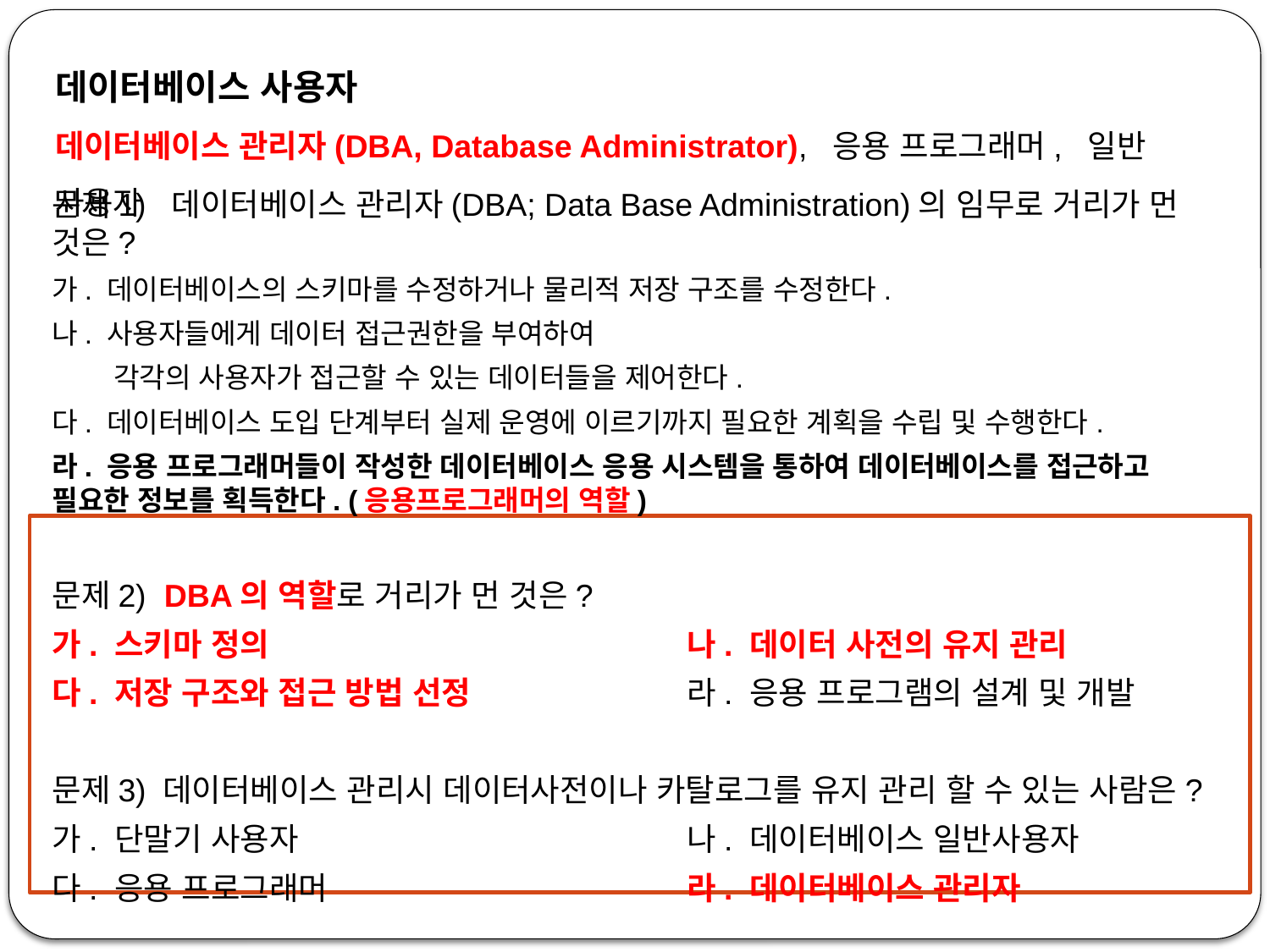

데이터베이스 사용자
데이터베이스 관리자(DBA, Database Administrator),  응용 프로그래머,  일반 사용자
문제1)  데이터베이스 관리자(DBA; Data Base Administration)의 임무로 거리가 먼 것은?
가. 데이터베이스의 스키마를 수정하거나 물리적 저장 구조를 수정한다.
나. 사용자들에게 데이터 접근권한을 부여하여
       각각의 사용자가 접근할 수 있는 데이터들을 제어한다.
다. 데이터베이스 도입 단계부터 실제 운영에 이르기까지 필요한 계획을 수립 및 수행한다.
라. 응용 프로그래머들이 작성한 데이터베이스 응용 시스템을 통하여 데이터베이스를 접근하고 필요한 정보를 획득한다. (응용프로그래머의 역할)

문제2)  DBA의 역할로 거리가 먼 것은?
가. 스키마 정의				나. 데이터 사전의 유지 관리
다. 저장 구조와 접근 방법 선정		라. 응용 프로그램의 설계 및 개발

문제3) 데이터베이스 관리시 데이터사전이나 카탈로그를 유지 관리 할 수 있는 사람은?
가. 단말기 사용자				나. 데이터베이스 일반사용자
다. 응용 프로그래머			라. 데이터베이스 관리자